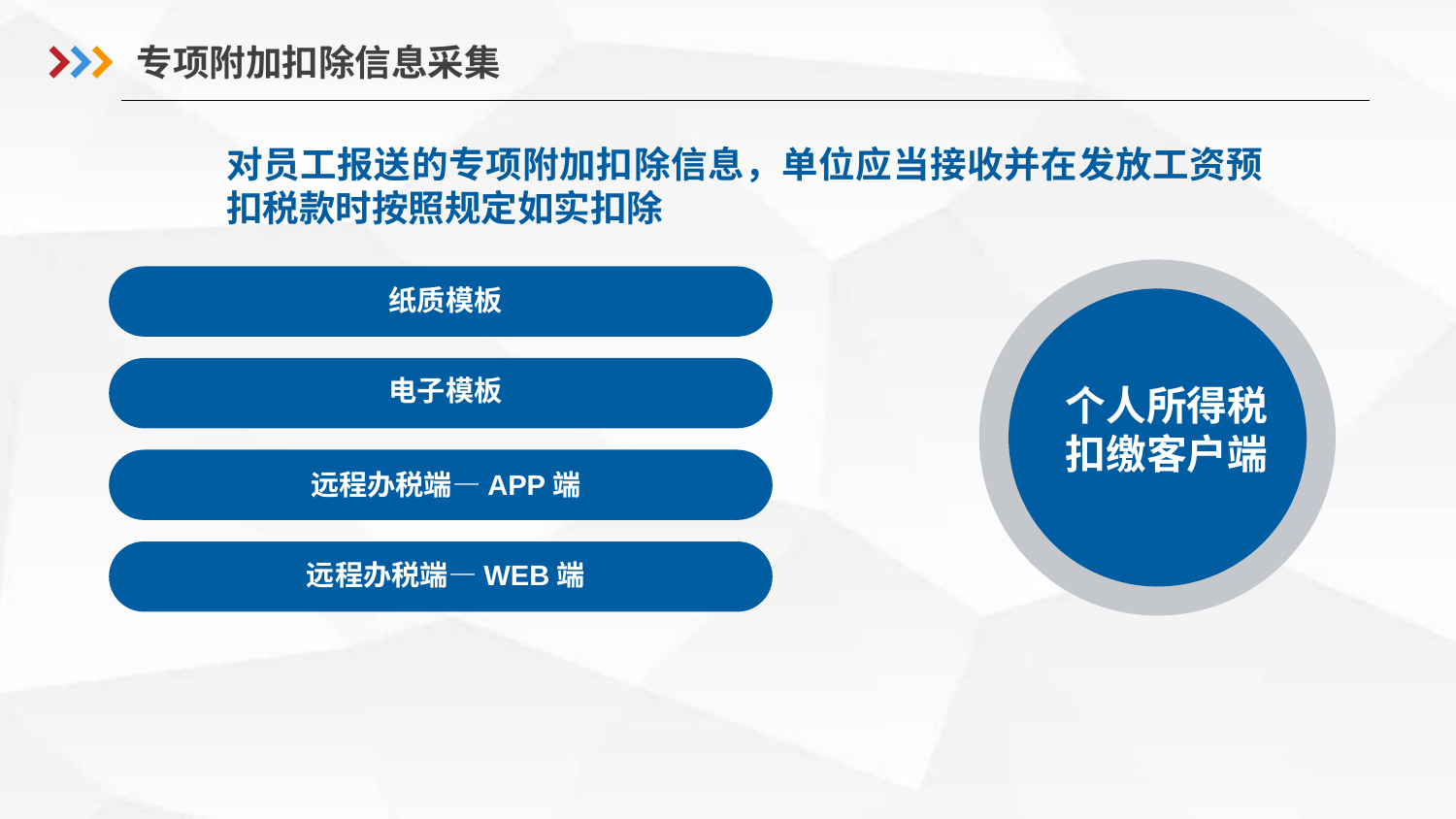

专项附加扣除信息采集

对员工报送的专项附加扣除信息，单位应当接收并在发放工资预扣税款时按照规定如实扣除

纸质模板

电子模板
个人所得税扣缴客户端

远程办税端—APP端

远程办税端—WEB端